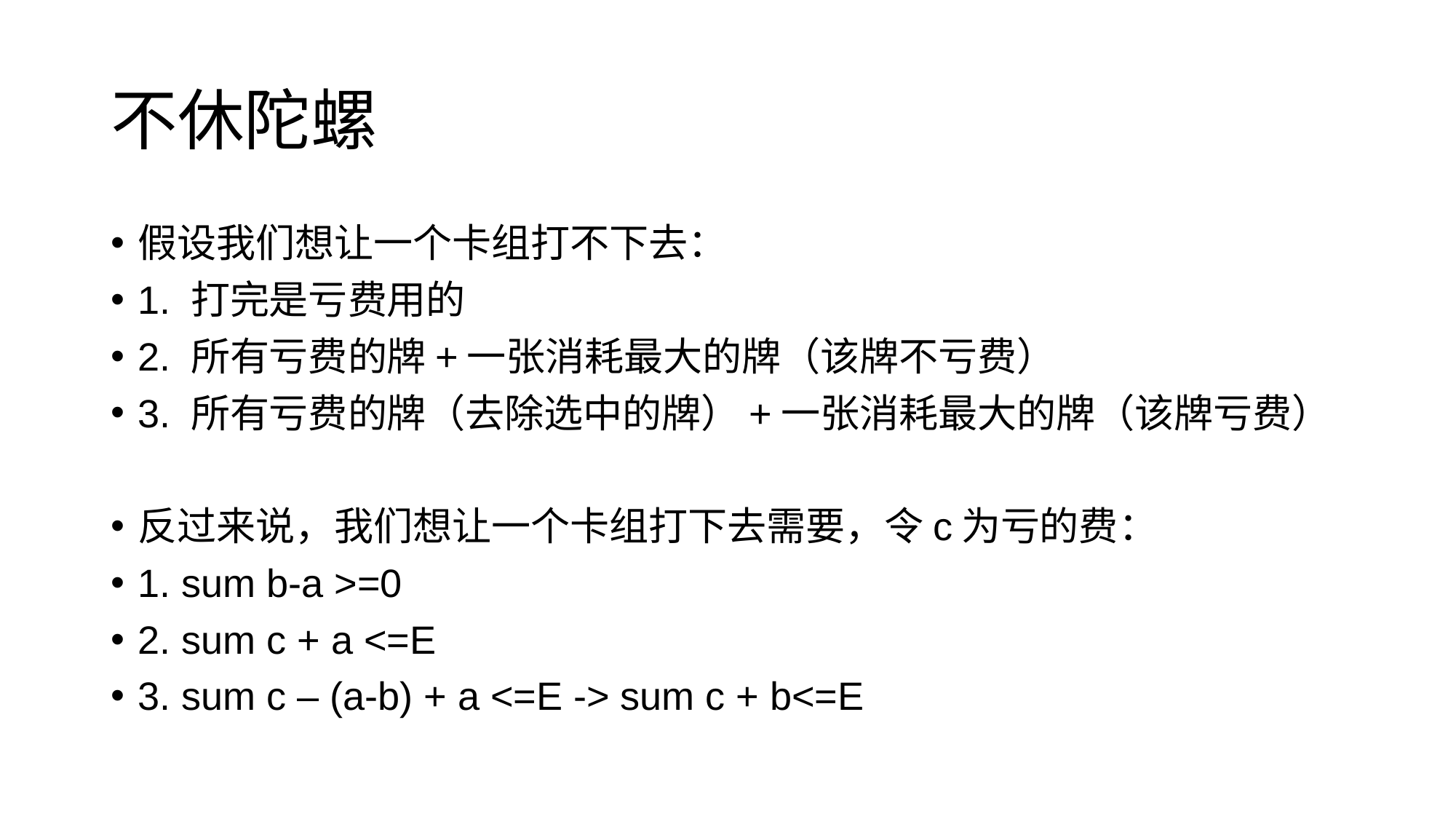

# 不休陀螺
假设我们想让一个卡组打不下去：
1. 打完是亏费用的
2. 所有亏费的牌+一张消耗最大的牌（该牌不亏费）
3. 所有亏费的牌（去除选中的牌）+一张消耗最大的牌（该牌亏费）

反过来说，我们想让一个卡组打下去需要，令c为亏的费：
1. sum b-a >=0
2. sum c + a <=E
3. sum c – (a-b) + a <=E -> sum c + b<=E